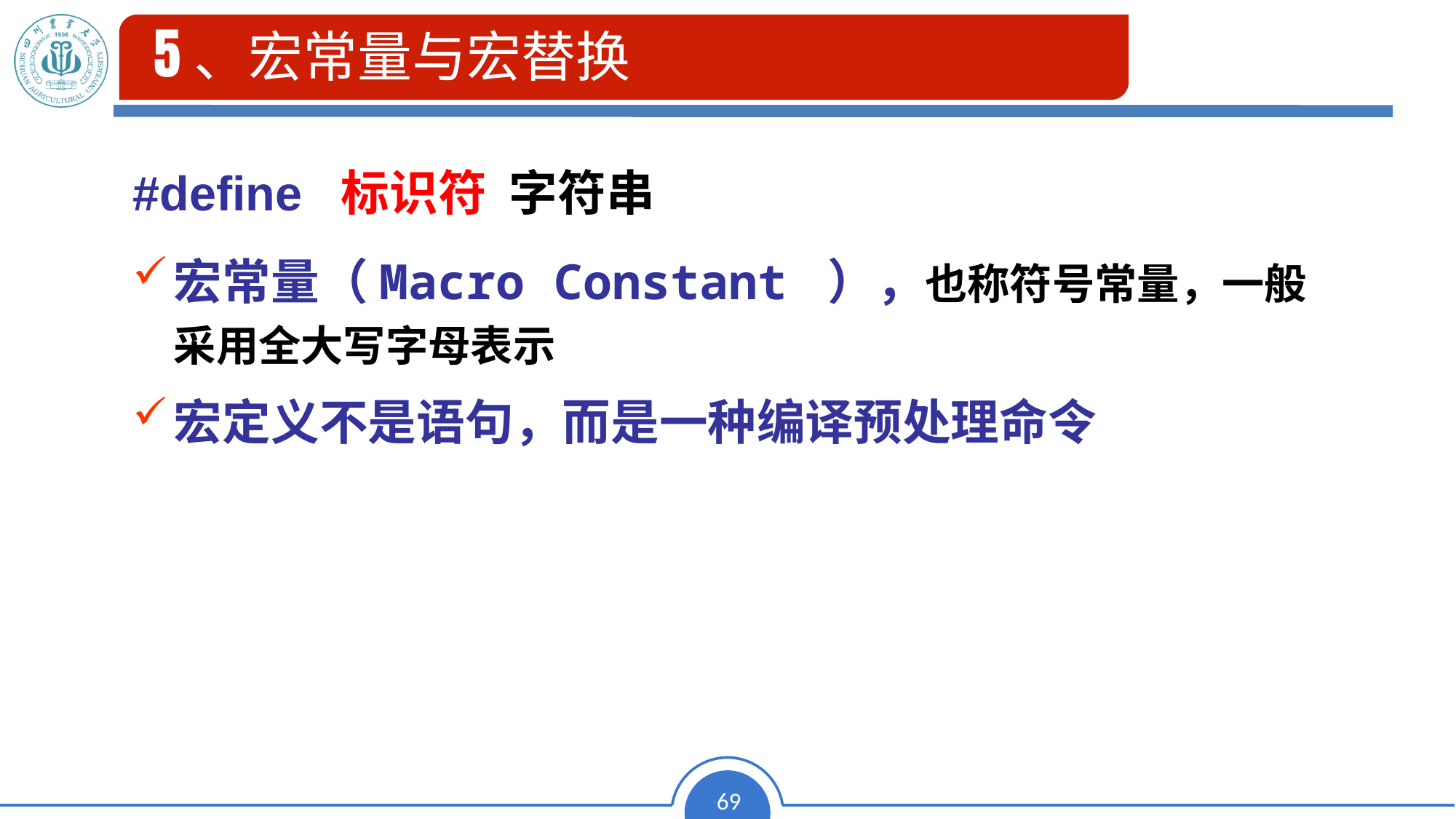

5、宏常量与宏替换
#define  标识符  字符串
宏常量（Macro Constant ），也称符号常量，一般采用全大写字母表示
宏定义不是语句，而是一种编译预处理命令